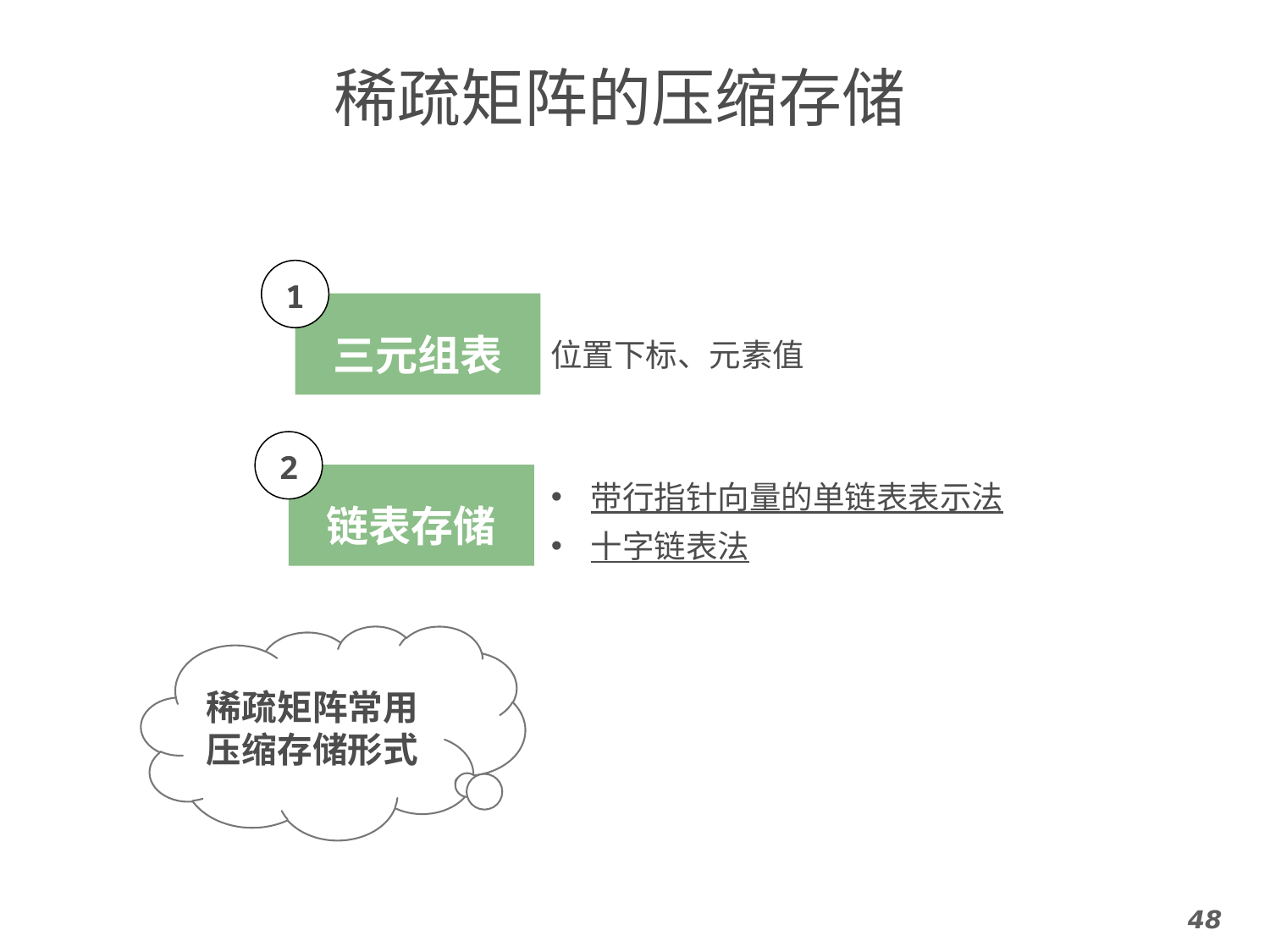

# 稀疏矩阵的压缩存储
1
三元组表
位置下标、元素值
2
链表存储
带行指针向量的单链表表示法
十字链表法
稀疏矩阵常用
压缩存储形式
48
48